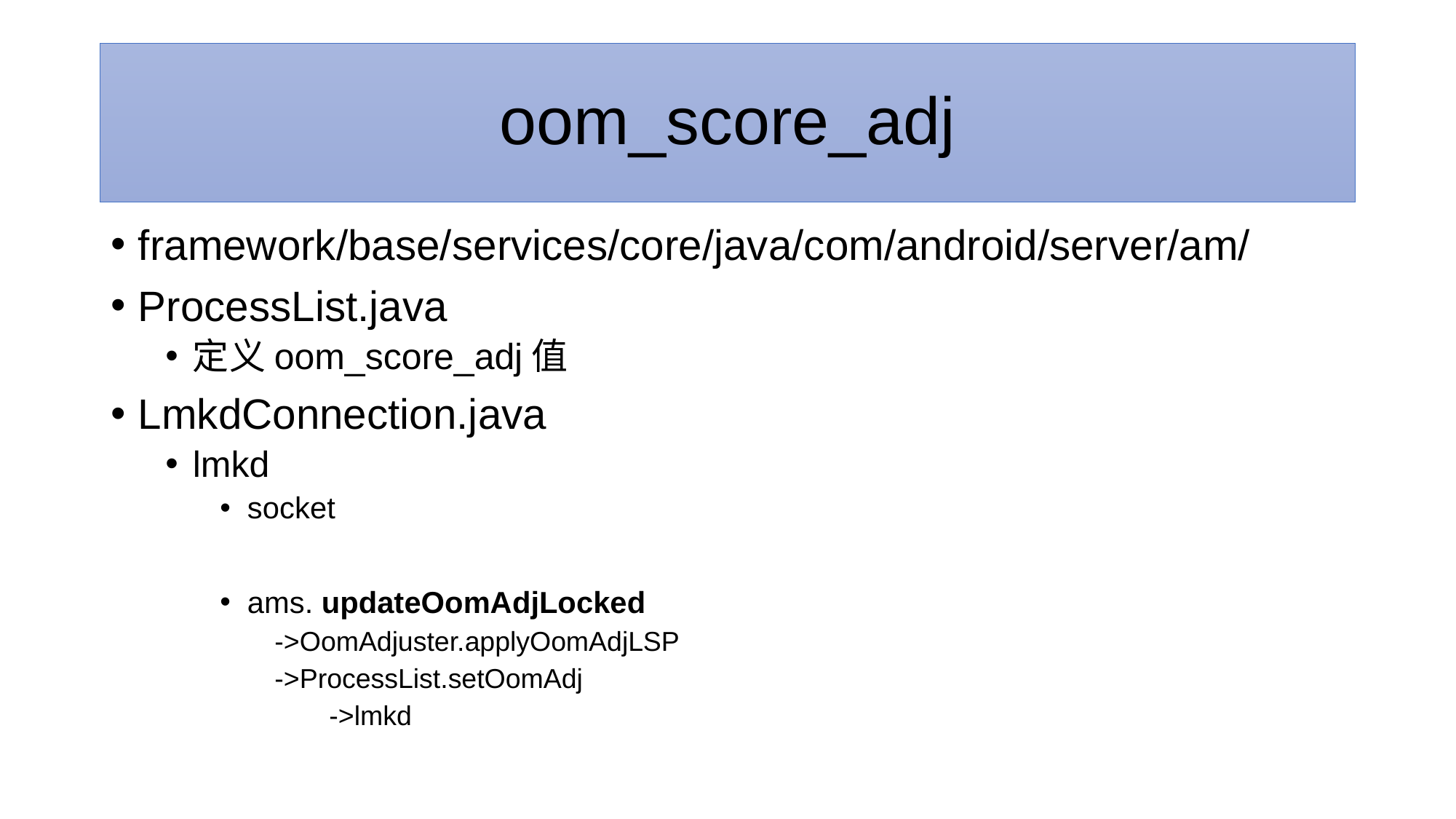

# oom_score_adj
framework/base/services/core/java/com/android/server/am/
ProcessList.java
定义oom_score_adj值
LmkdConnection.java
lmkd
socket

ams. updateOomAdjLocked
->OomAdjuster.applyOomAdjLSP
->ProcessList.setOomAdj
->lmkd